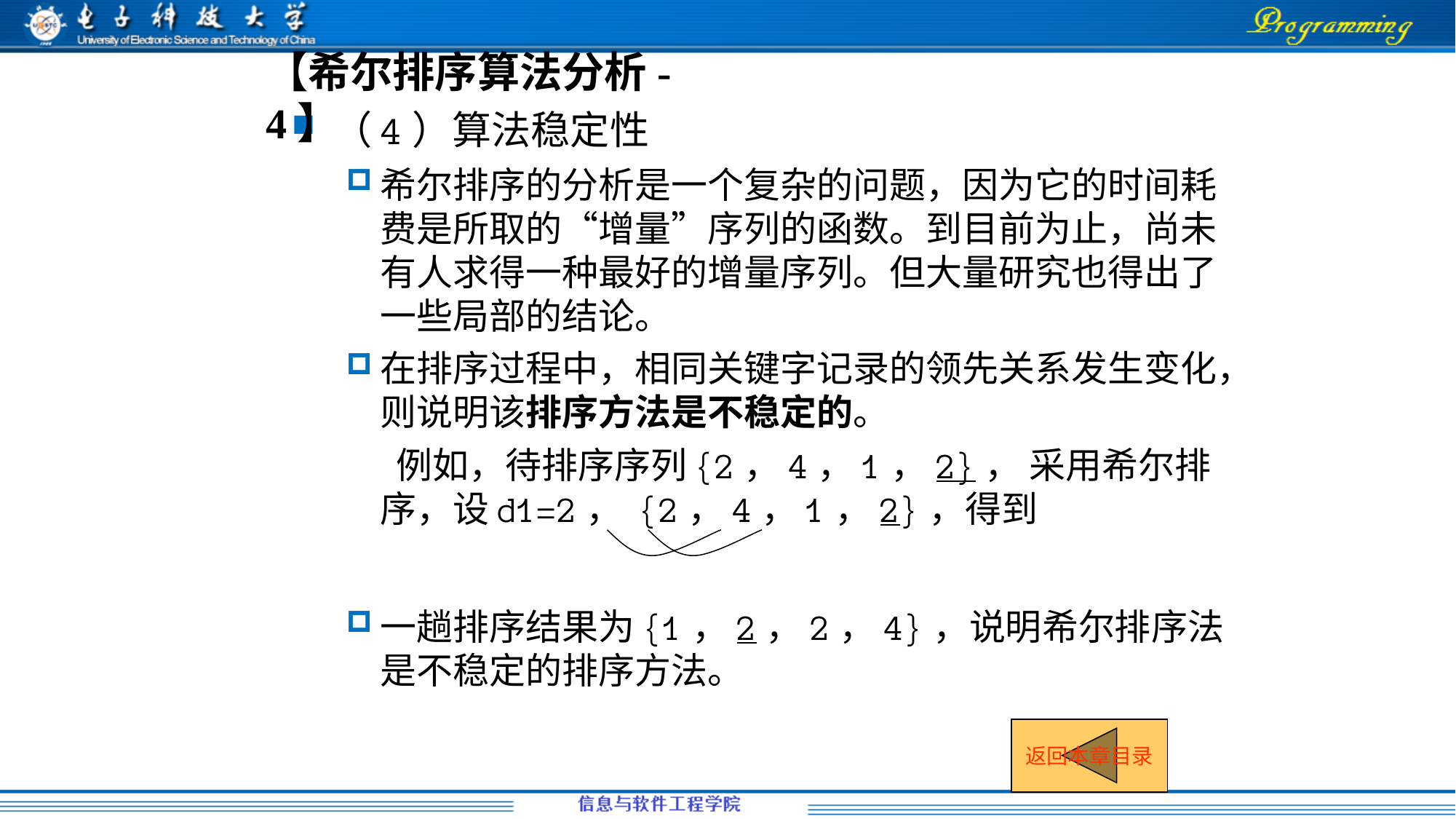

【希尔排序算法分析-4】
（4）算法稳定性
希尔排序的分析是一个复杂的问题，因为它的时间耗费是所取的“增量”序列的函数。到目前为止，尚未有人求得一种最好的增量序列。但大量研究也得出了一些局部的结论。
在排序过程中，相同关键字记录的领先关系发生变化，则说明该排序方法是不稳定的。
     例如，待排序序列{2，4，1，2}， 采用希尔排序，设d1=2， {2，4，1，2}，得到

一趟排序结果为{1，2，2，4}，说明希尔排序法是不稳定的排序方法。

返回本章目录